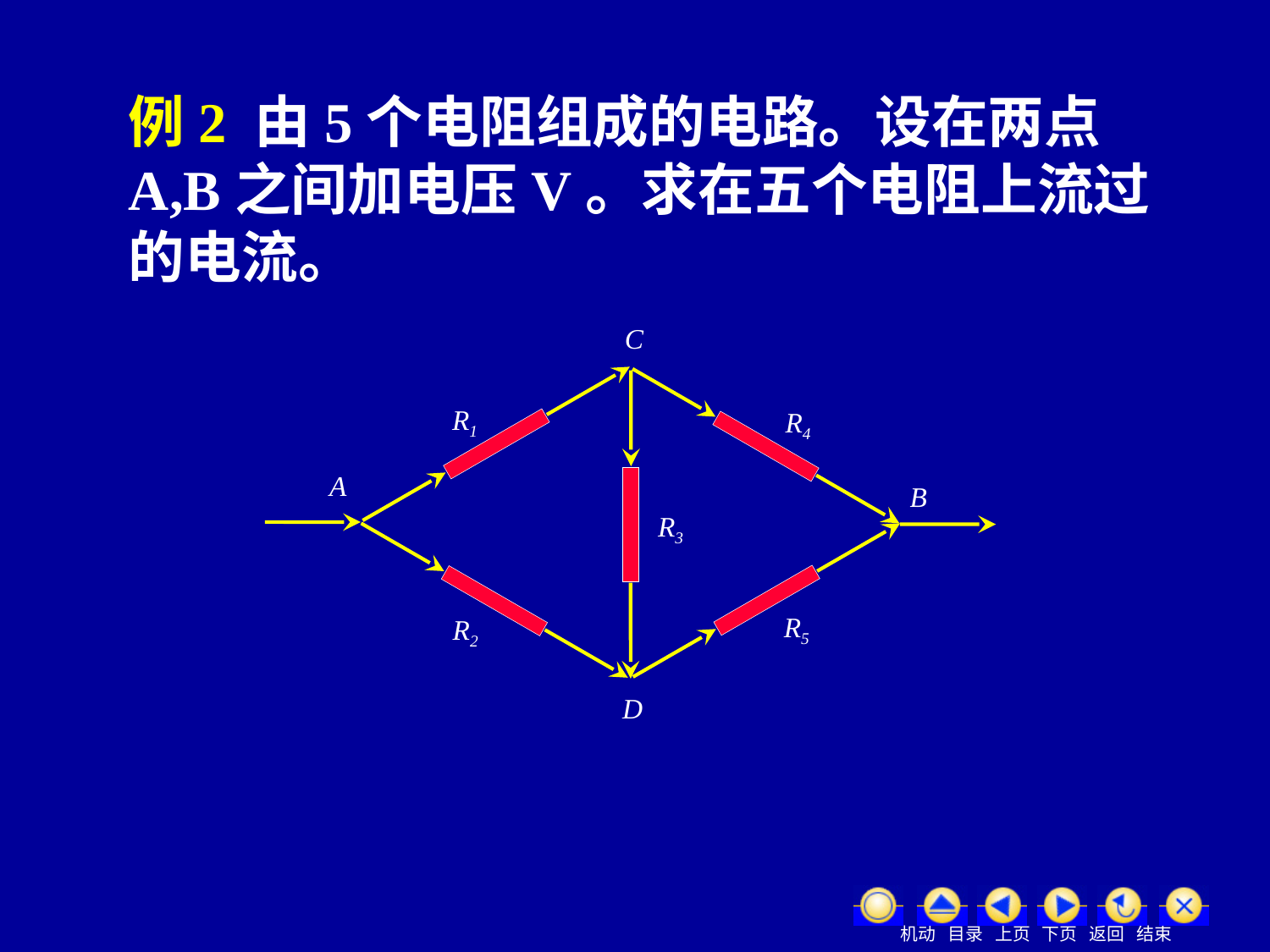

例2 由5个电阻组成的电路。设在两点A,B之间加电压V。求在五个电阻上流过的电流。

C
R1
R4
A
B
R3
R5
R2
D